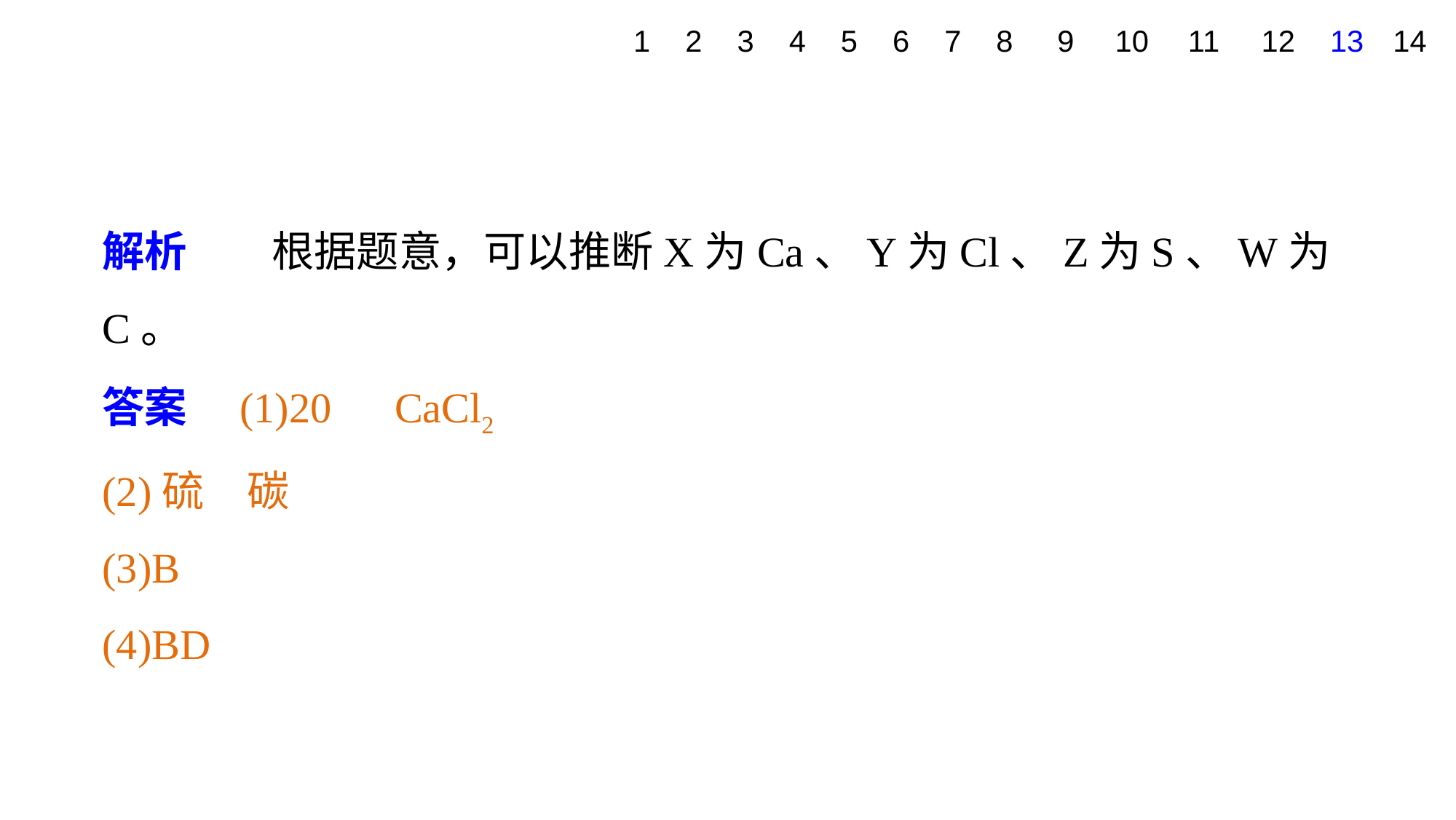

1
2
3
4
5
6
7
8
9
10
11
12
13
14
解析　　根据题意，可以推断X为Ca、Y为Cl、Z为S、W为C。
答案　(1)20　CaCl2
(2)硫　碳
(3)B
(4)BD